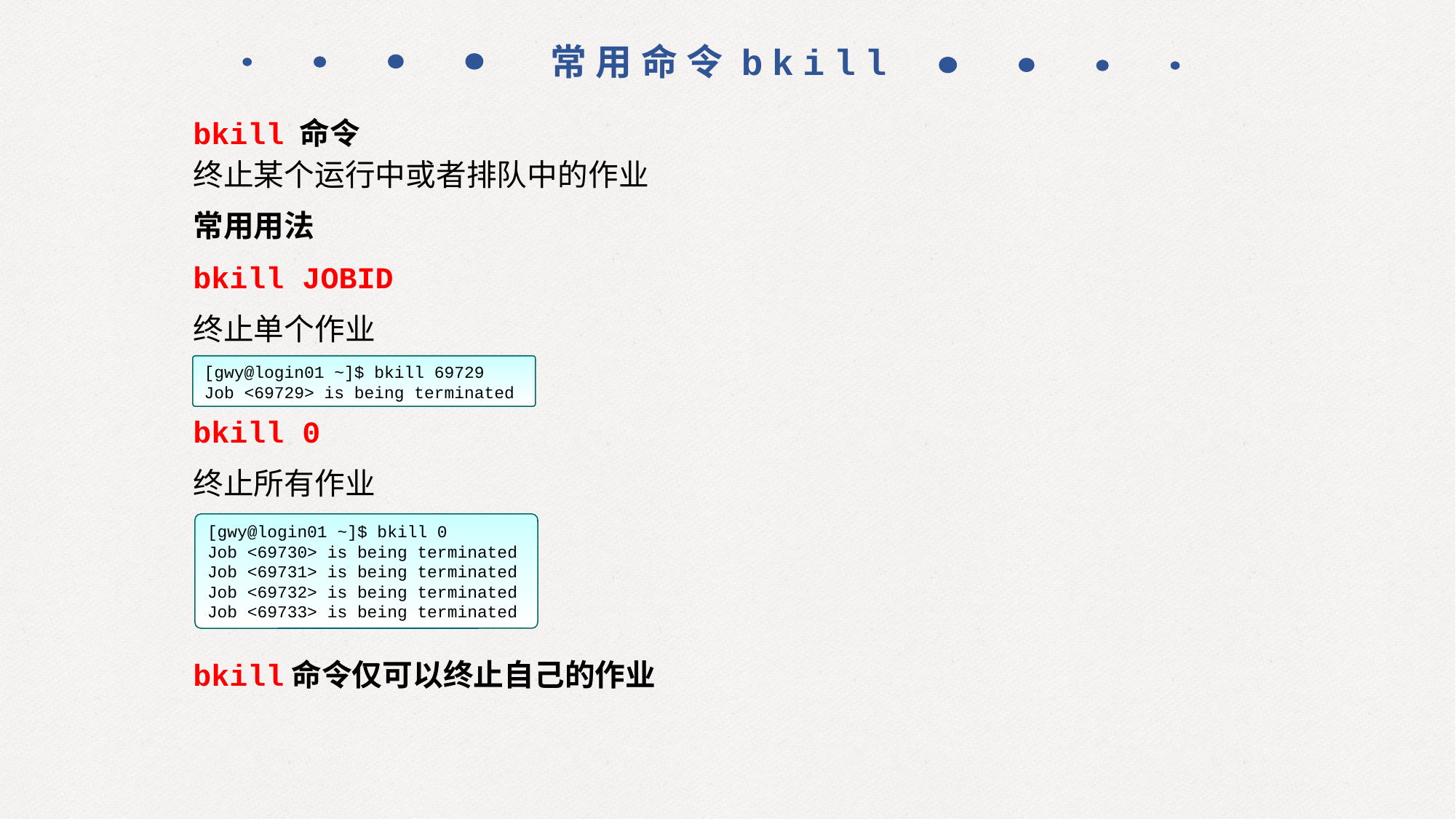

常用命令bkill

bkill 命令
终止某个运行中或者排队中的作业
常用用法
bkill JOBID
终止单个作业

bkill 0
终止所有作业

bkill命令仅可以终止自己的作业
[gwy@login01 ~]$ bkill 69729
Job <69729> is being terminated
[gwy@login01 ~]$ bkill 0
Job <69730> is being terminated
Job <69731> is being terminated
Job <69732> is being terminated
Job <69733> is being terminated